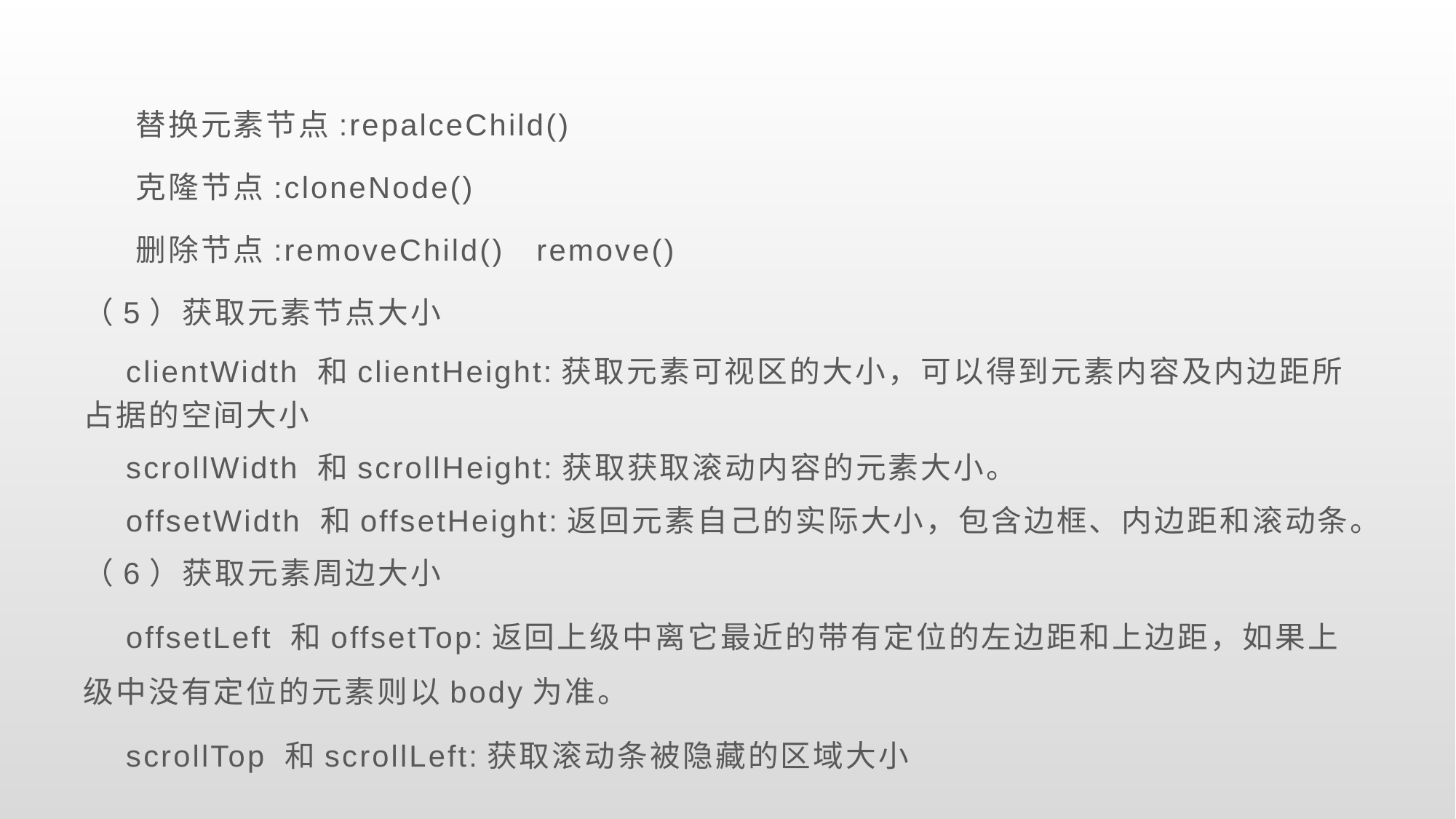

替换元素节点:repalceChild()
     克隆节点:cloneNode()
     删除节点:removeChild()   remove()
（5）获取元素节点大小
    clientWidth 和clientHeight:获取元素可视区的大小，可以得到元素内容及内边距所占据的空间大小
    scrollWidth 和scrollHeight:获取获取滚动内容的元素大小。
    offsetWidth 和offsetHeight:返回元素自己的实际大小，包含边框、内边距和滚动条。
（6）获取元素周边大小
    offsetLeft 和offsetTop:返回上级中离它最近的带有定位的左边距和上边距，如果上级中没有定位的元素则以body为准。
    scrollTop 和scrollLeft:获取滚动条被隐藏的区域大小